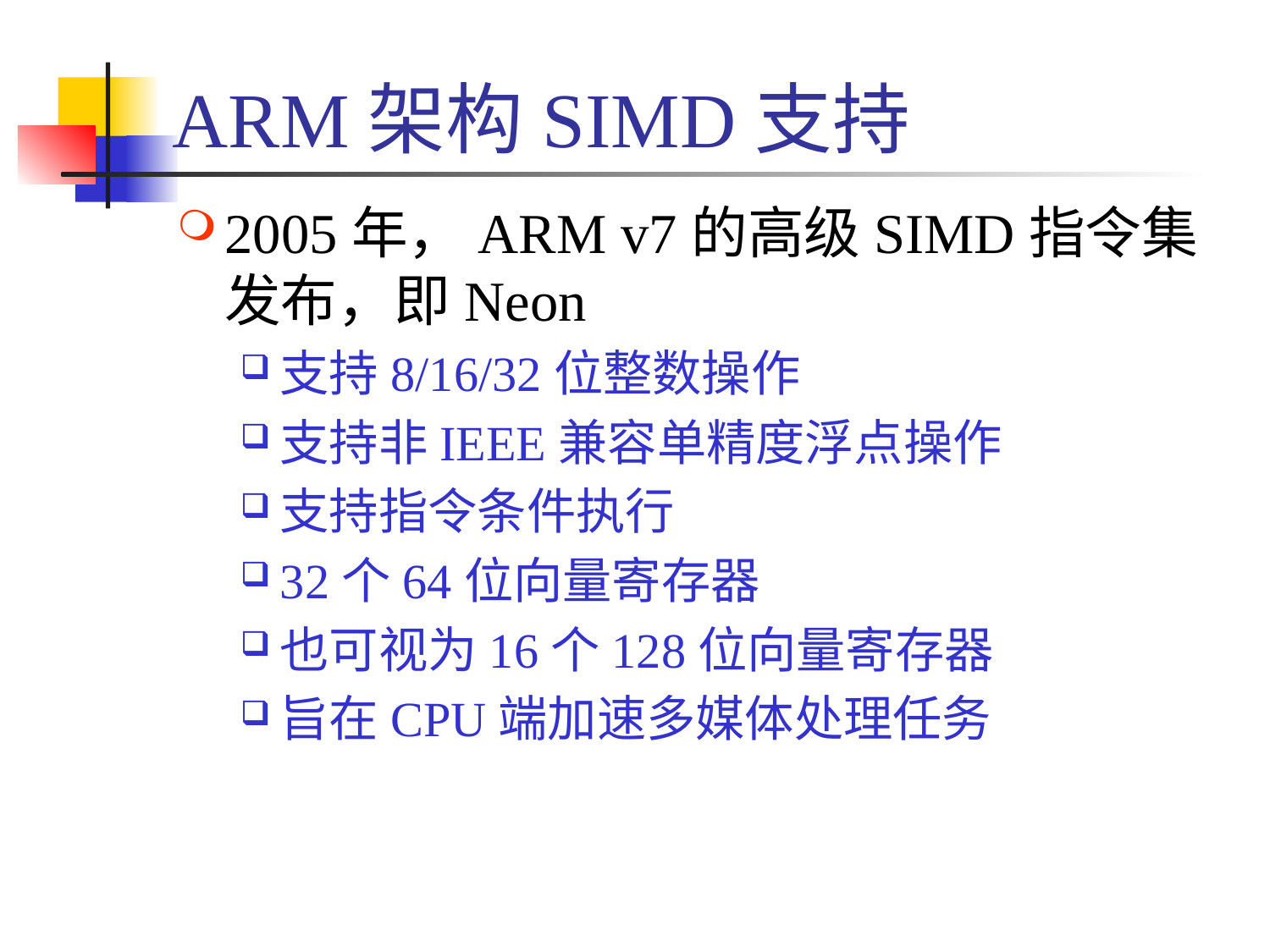

# ARM架构SIMD支持
2005年，ARM v7的高级SIMD指令集发布，即Neon
支持8/16/32位整数操作
支持非IEEE兼容单精度浮点操作
支持指令条件执行
32个64位向量寄存器
也可视为16个128位向量寄存器
旨在CPU端加速多媒体处理任务